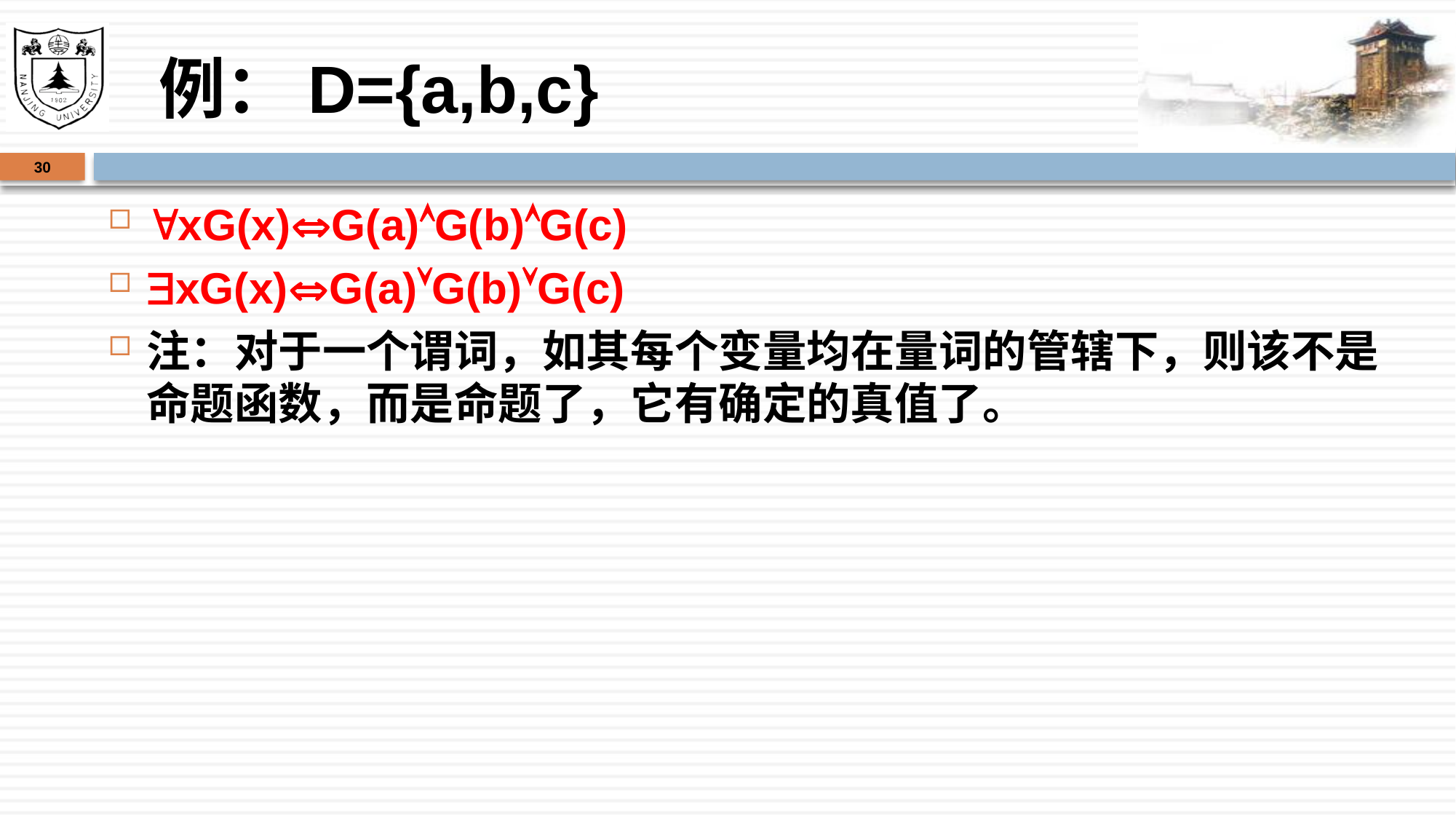

# 例：D={a,b,c}
30
∀xG(x)⇔G(a)∧G(b)∧G(c)
∃xG(x)⇔G(a)∨G(b)∨G(c)
注：对于一个谓词，如其每个变量均在量词的管辖下，则该不是命题函数，而是命题了，它有确定的真值了。